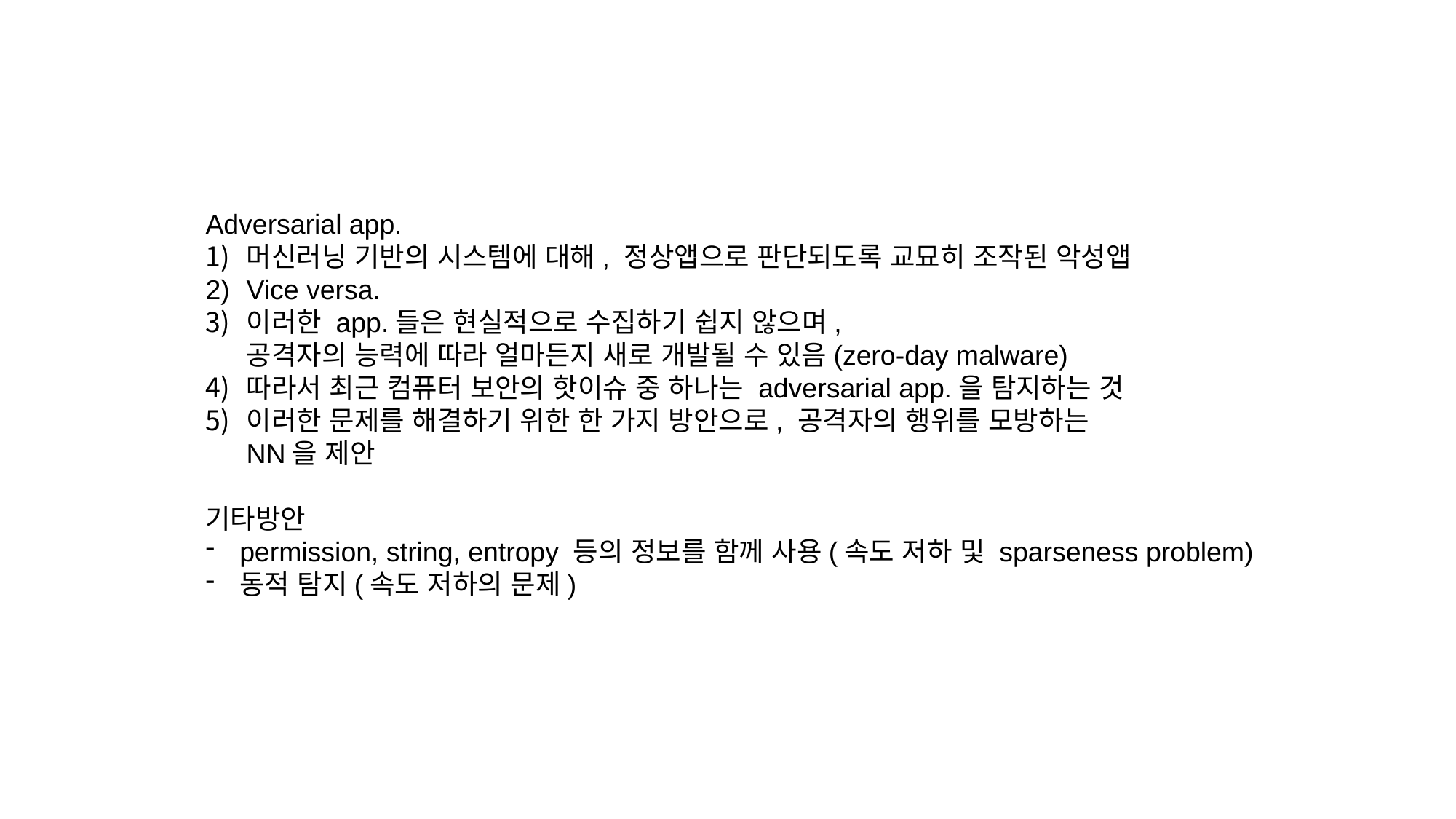

Adversarial app.
머신러닝 기반의 시스템에 대해, 정상앱으로 판단되도록 교묘히 조작된 악성앱
Vice versa.
이러한 app.들은 현실적으로 수집하기 쉽지 않으며,
공격자의 능력에 따라 얼마든지 새로 개발될 수 있음(zero-day malware)
따라서 최근 컴퓨터 보안의 핫이슈 중 하나는 adversarial app.을 탐지하는 것
이러한 문제를 해결하기 위한 한 가지 방안으로, 공격자의 행위를 모방하는
NN을 제안

기타방안
permission, string, entropy 등의 정보를 함께 사용(속도 저하 및 sparseness problem)
동적 탐지(속도 저하의 문제)